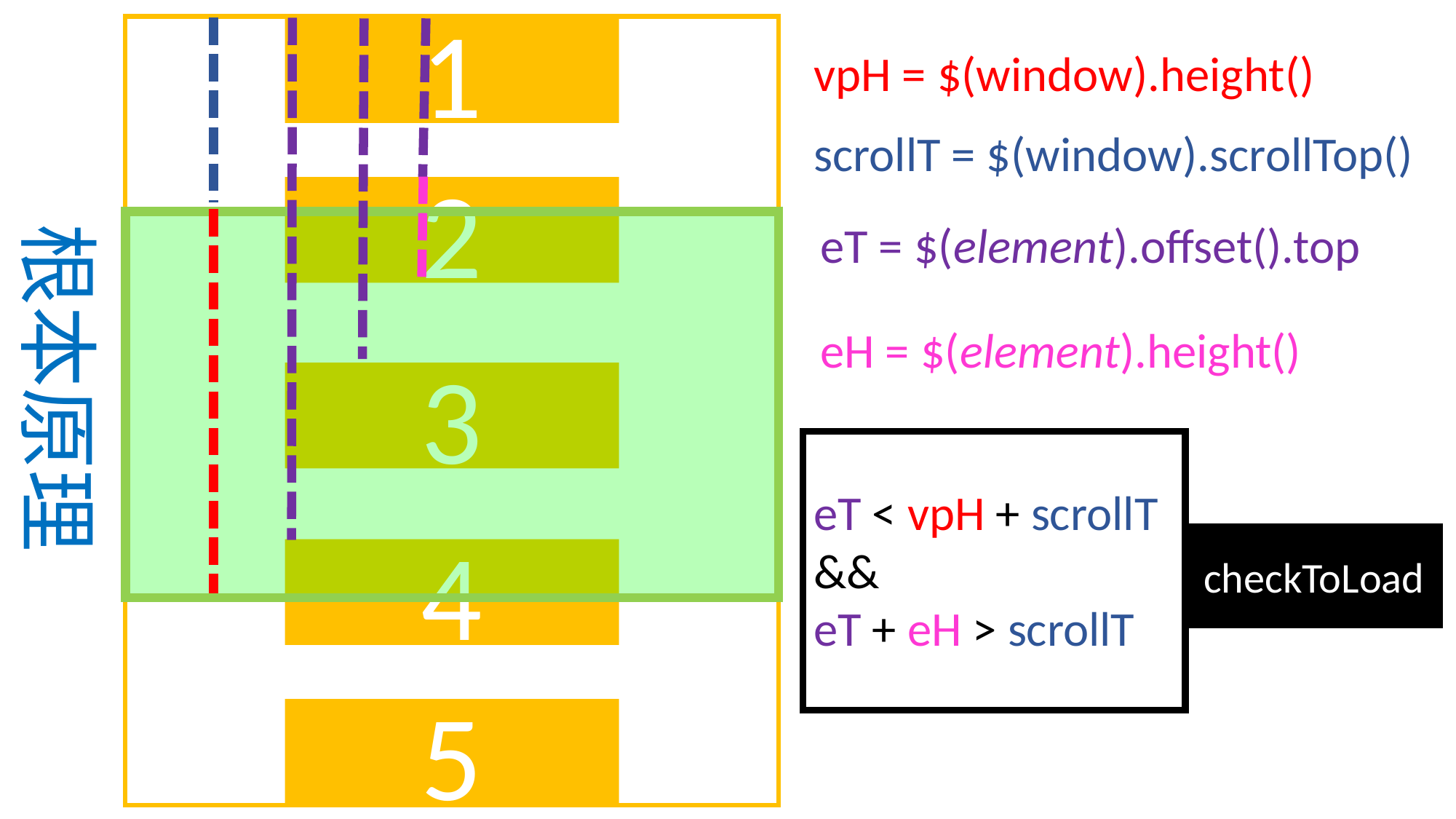

1
vpH = $(window).height()
scrollT = $(window).scrollTop()
2
eT = $(element).offset().top

根本原理
eH = $(element).height()
3

eT < vpH + scrollT
&&
eT + eH > scrollT
checkToLoad
4
5